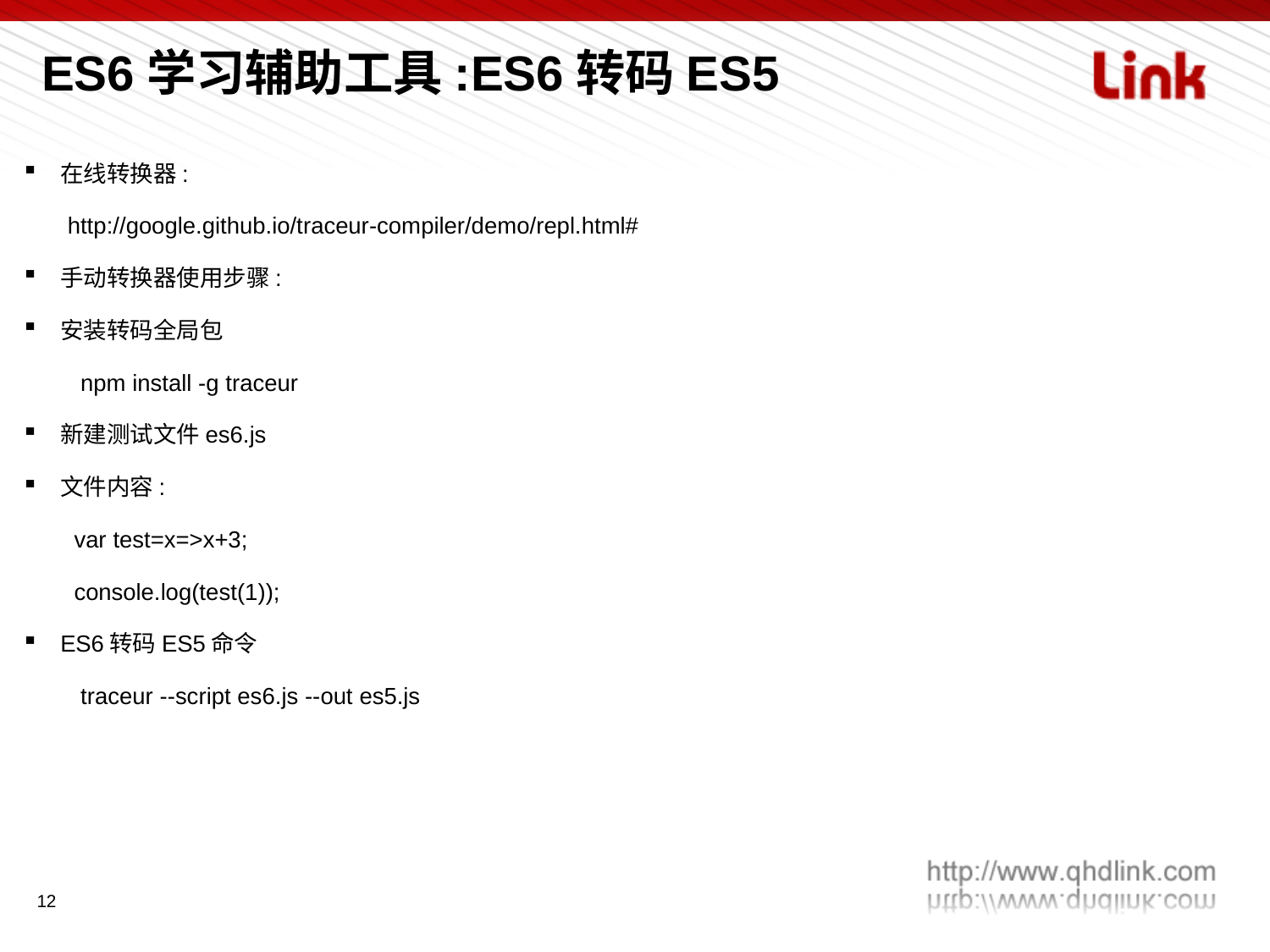

ES6学习辅助工具:ES6转码ES5
在线转换器:
       http://google.github.io/traceur-compiler/demo/repl.html#
手动转换器使用步骤:
安装转码全局包
         npm install -g traceur
新建测试文件es6.js
文件内容:
        var test=x=>x+3;
        console.log(test(1));
ES6转码ES5命令
         traceur --script es6.js --out es5.js
12